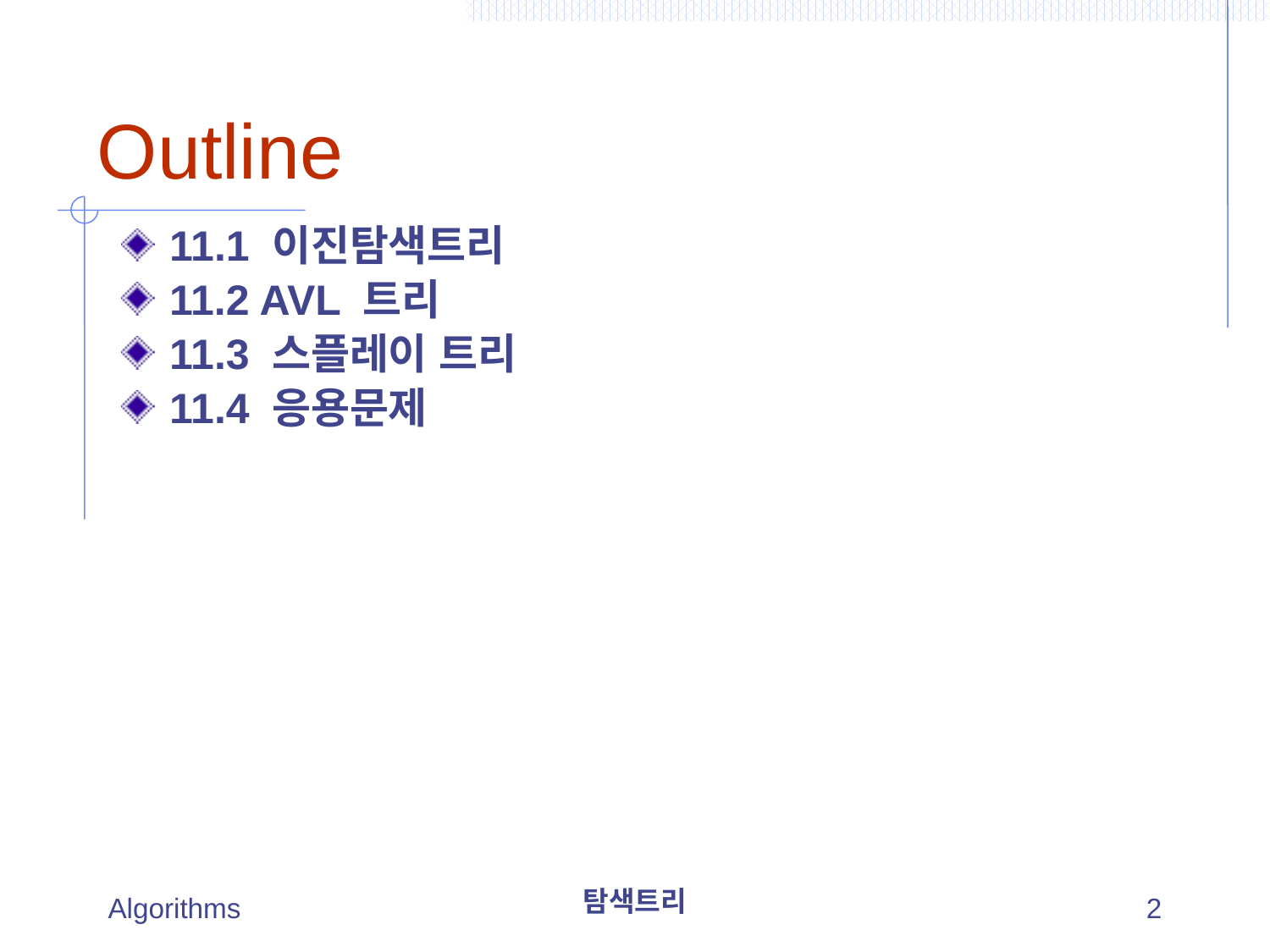

# Outline
11.1 이진탐색트리
11.2 AVL 트리
11.3 스플레이 트리
11.4 응용문제
Algorithms
탐색트리
2